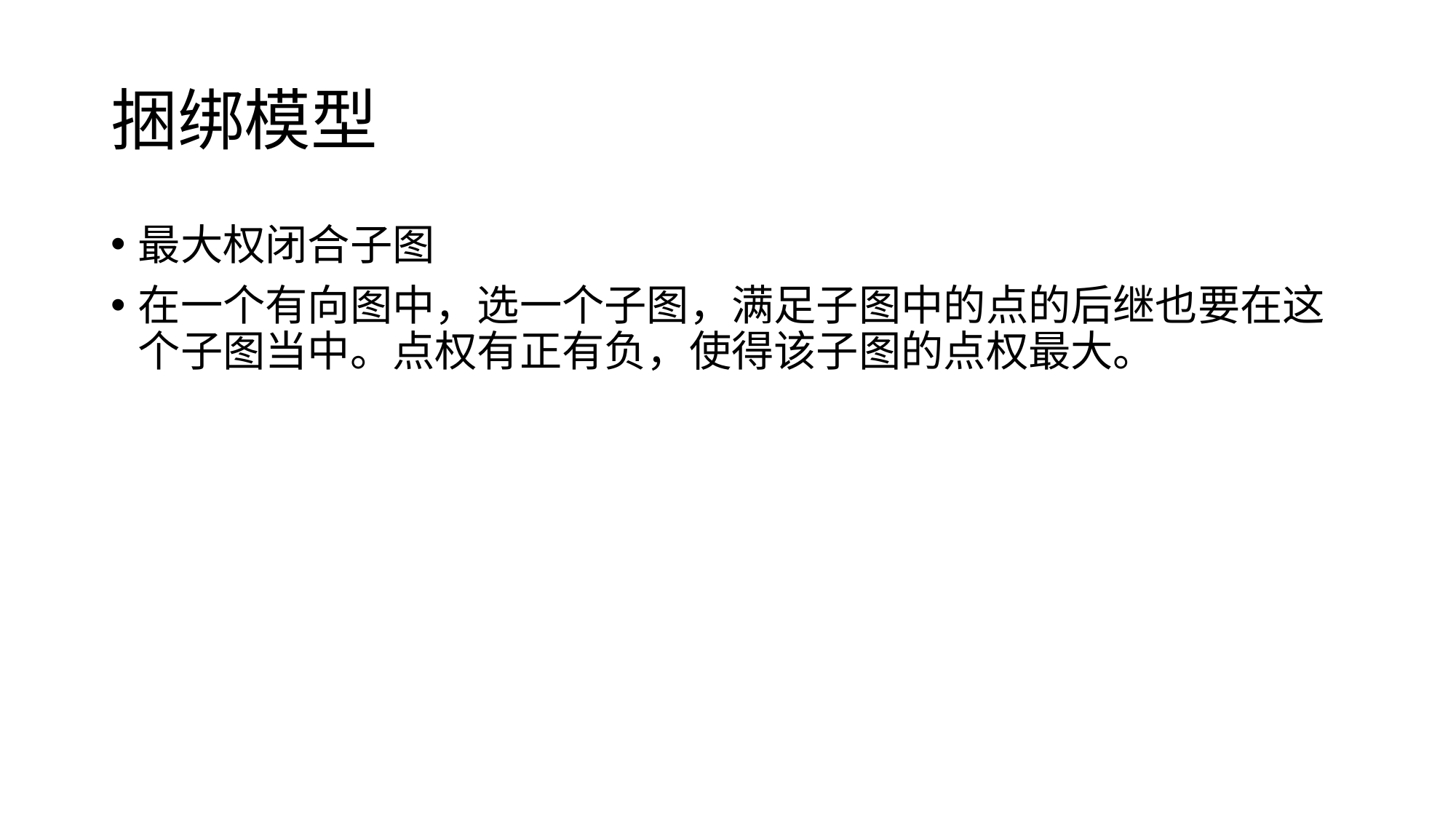

# 捆绑模型
最大权闭合子图
在一个有向图中，选一个子图，满足子图中的点的后继也要在这个子图当中。点权有正有负，使得该子图的点权最大。